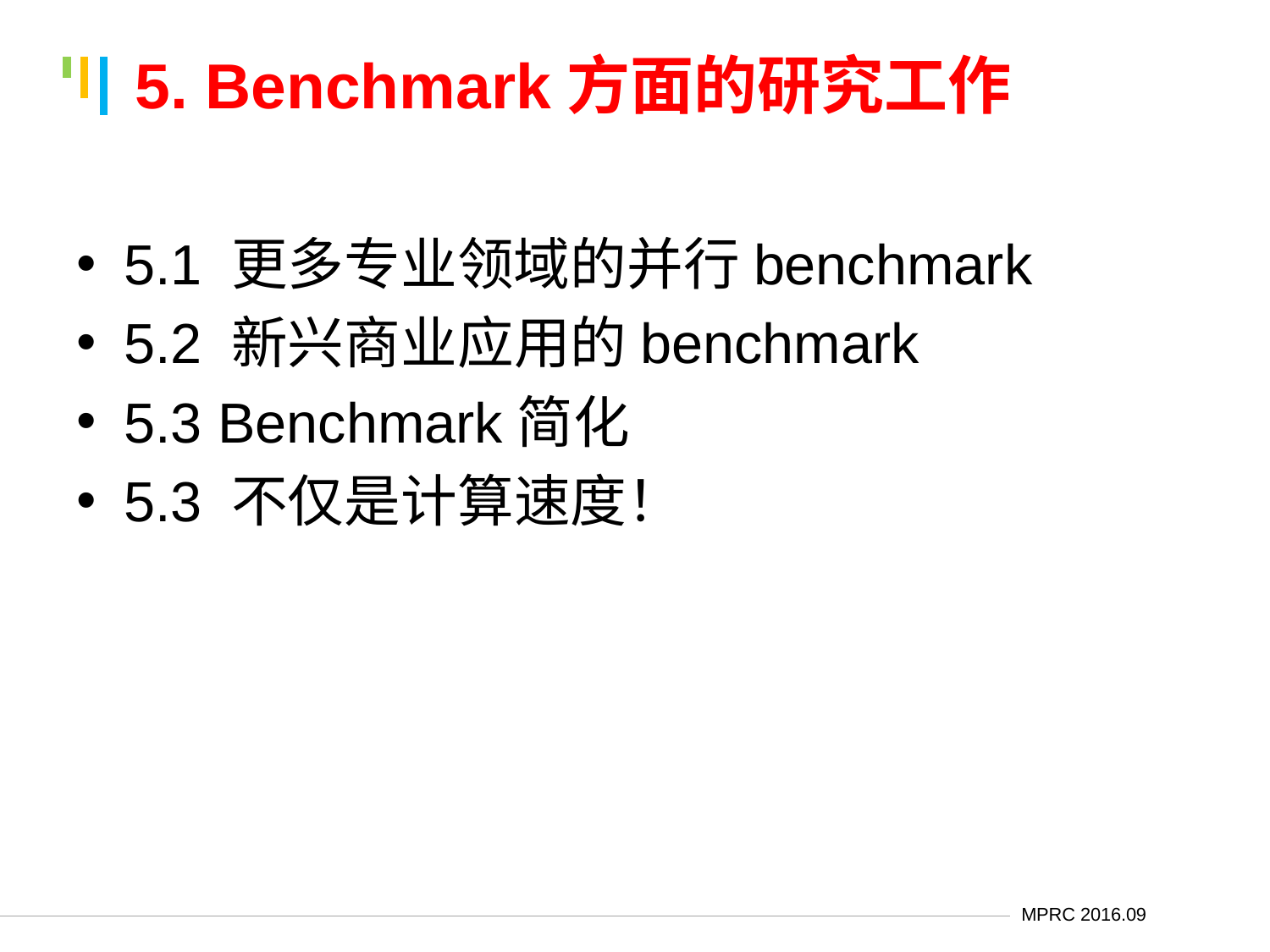

# 5. Benchmark方面的研究工作
5.1 更多专业领域的并行benchmark
5.2 新兴商业应用的benchmark
5.3 Benchmark简化
5.3 不仅是计算速度！